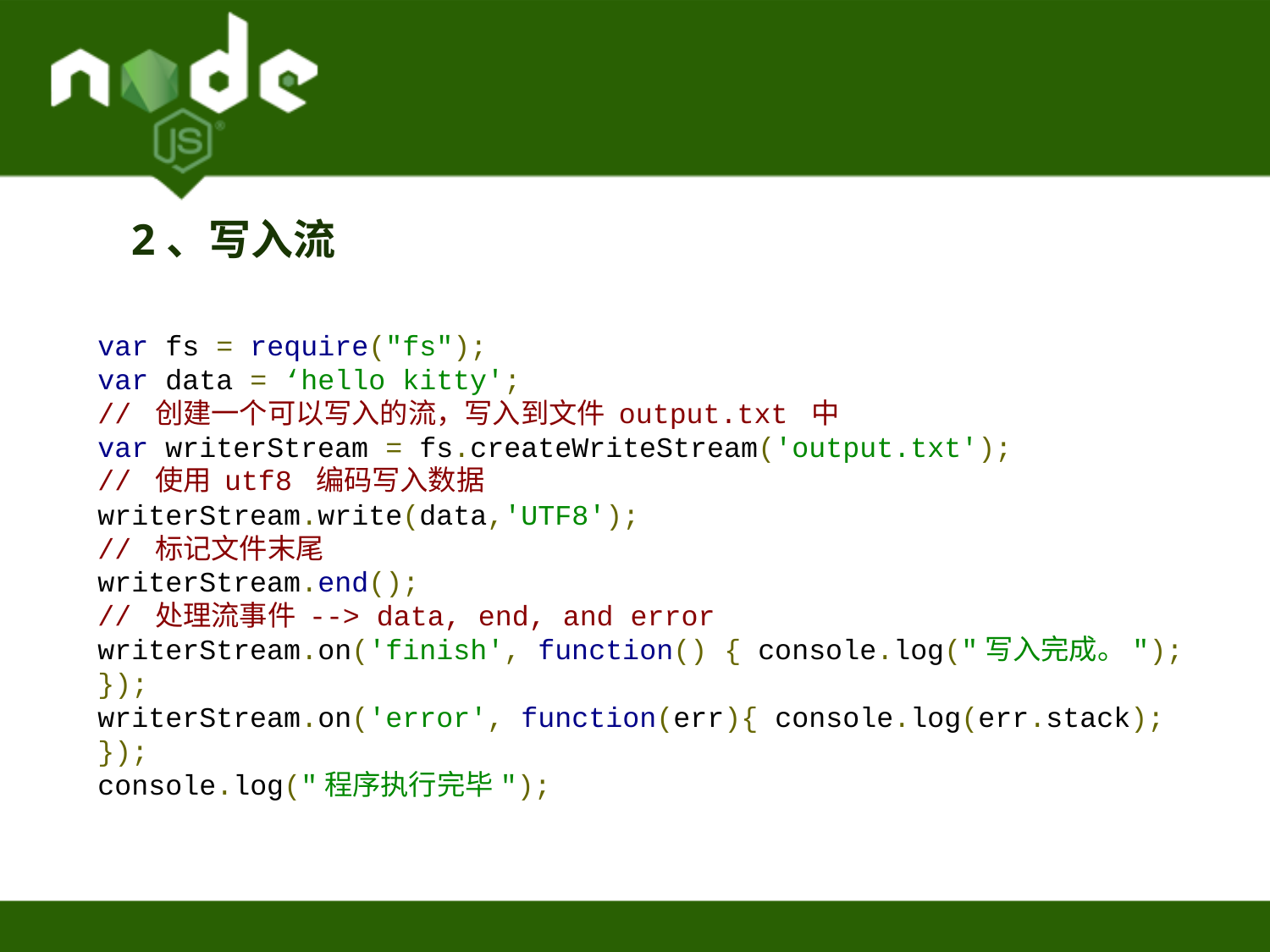

2、写入流
var fs = require("fs");
var data = ‘hello kitty';
// 创建一个可以写入的流，写入到文件 output.txt 中
var writerStream = fs.createWriteStream('output.txt');
// 使用 utf8 编码写入数据
writerStream.write(data,'UTF8');
// 标记文件末尾
writerStream.end();
// 处理流事件 --> data, end, and error
writerStream.on('finish', function() { console.log("写入完成。");
});
writerStream.on('error', function(err){ console.log(err.stack);
});
console.log("程序执行完毕");